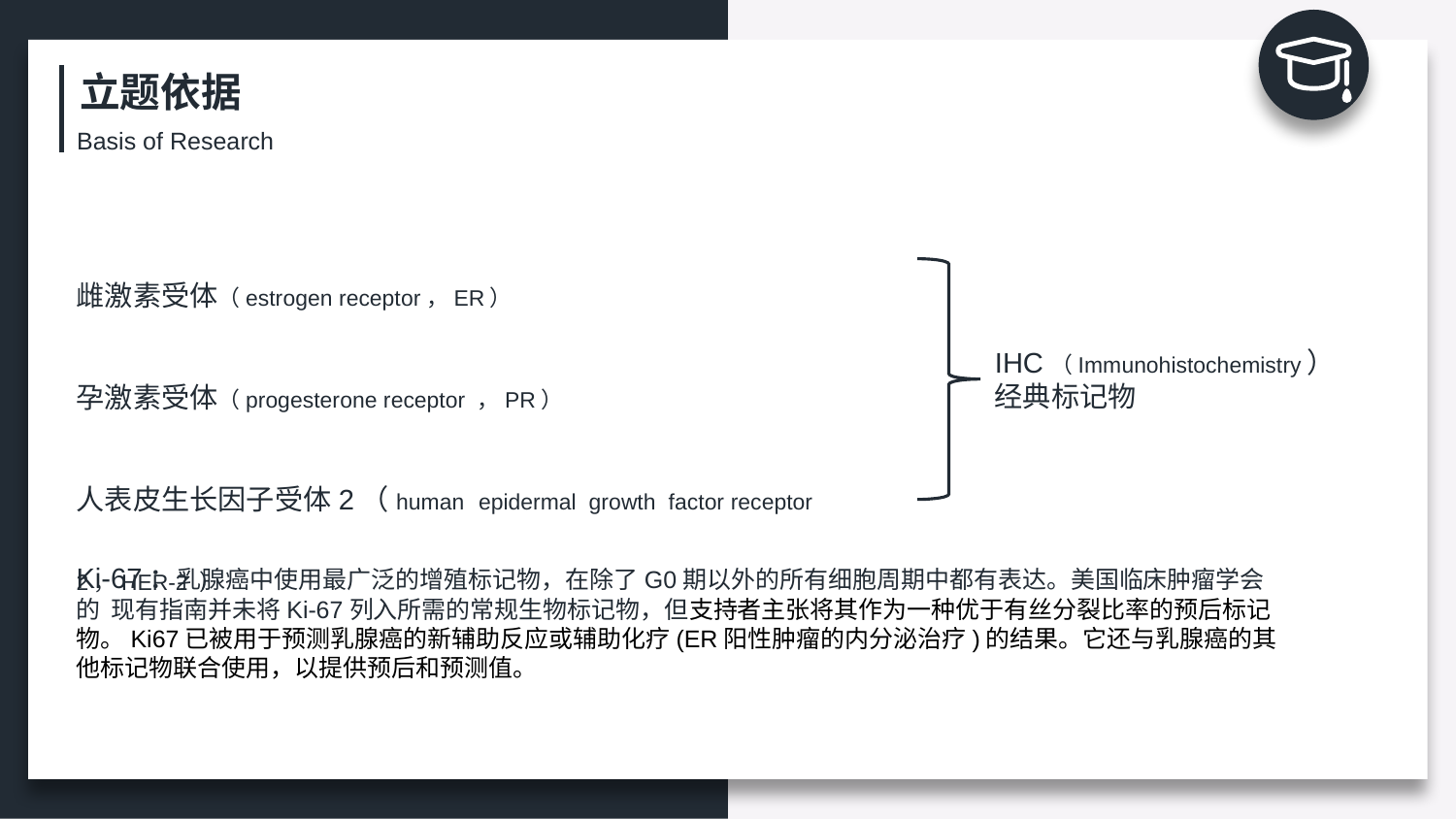

立题依据
Basis of Research
雌激素受体（estrogen receptor，ER）
孕激素受体（progesterone receptor ，PR）
人表皮生长因子受体2（human  epidermal  growth  factor receptor 2，HER-2 ）

IHC（Immunohistochemistry）
经典标记物
Ki-67：乳腺癌中使用最广泛的增殖标记物，在除了G0期以外的所有细胞周期中都有表达。美国临床肿瘤学会的  现有指南并未将Ki-67列入所需的常规生物标记物，但支持者主张将其作为一种优于有丝分裂比率的预后标记物。Ki67已被用于预测乳腺癌的新辅助反应或辅助化疗(ER阳性肿瘤的内分泌治疗)的结果。它还与乳腺癌的其他标记物联合使用，以提供预后和预测值。